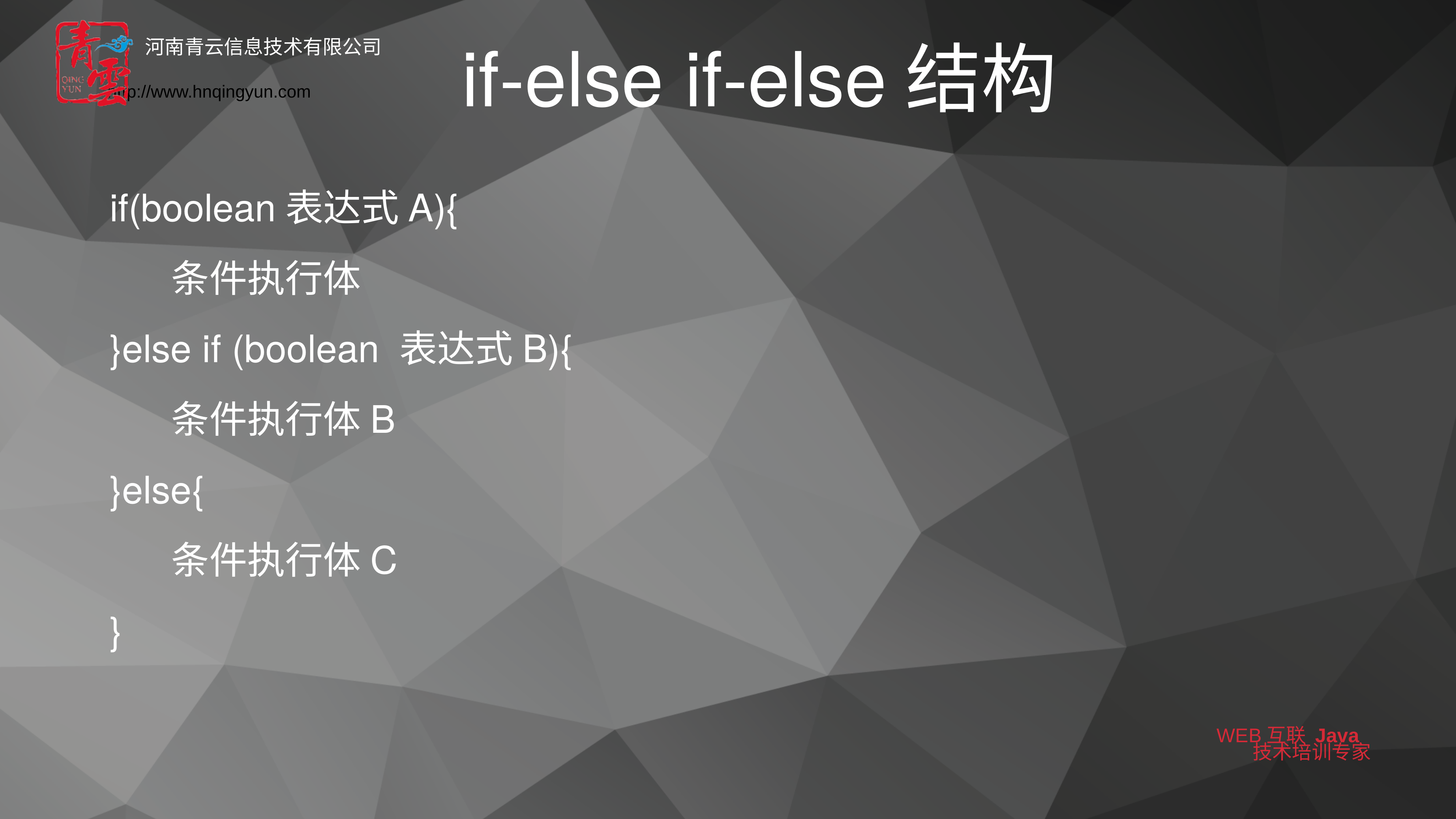

# if-else if-else结构
if(boolean表达式A){
     条件执行体
}else if (boolean 表达式B){
     条件执行体B
}else{
     条件执行体C
}